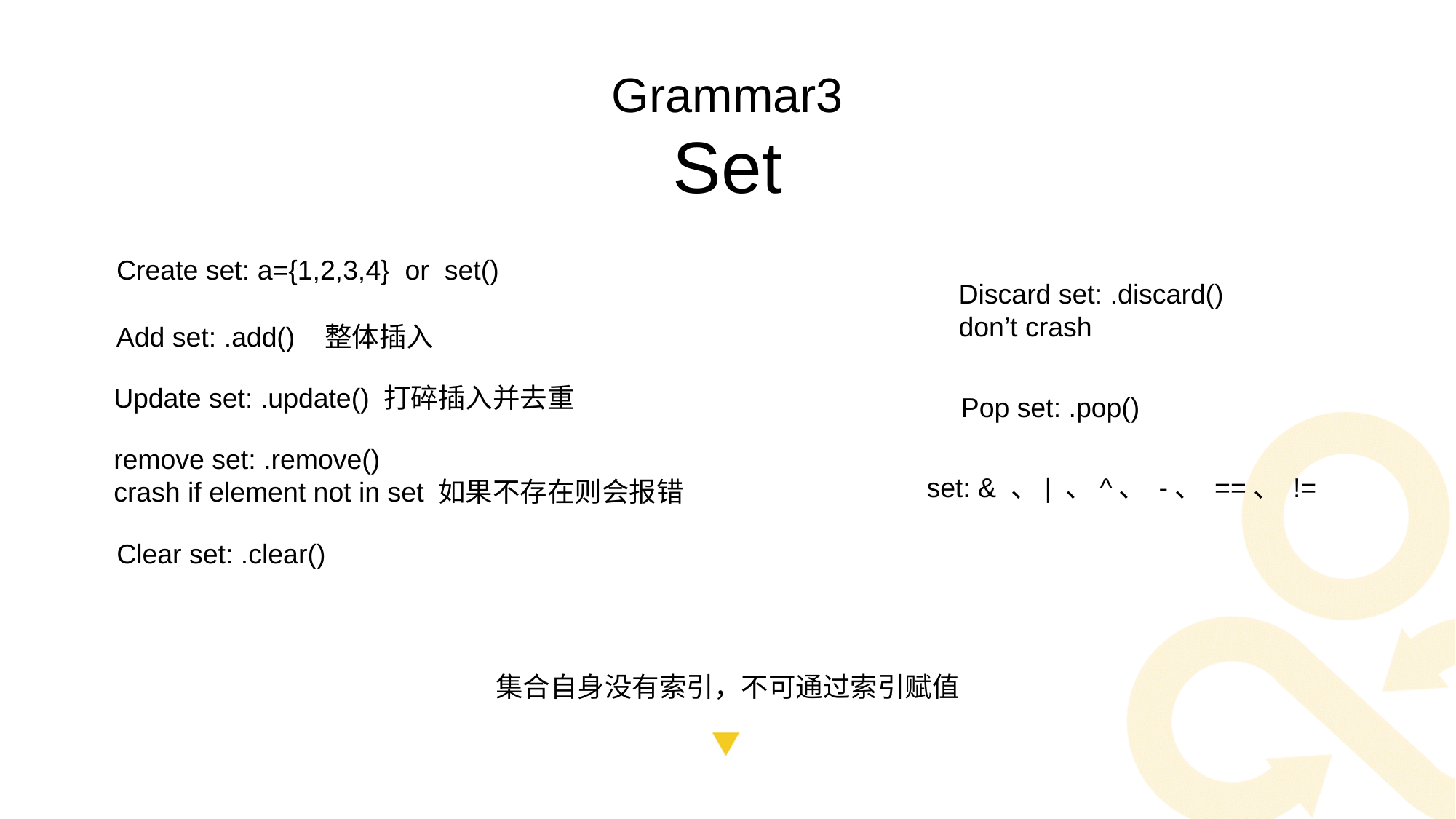

# Grammar3
Set
Create set: a={1,2,3,4}  or  set()
Discard set: .discard()
don’t crash
Add set: .add()   整体插入
Update set: .update() 打碎插入并去重
Pop set: .pop()
remove set: .remove()
crash if element not in set 如果不存在则会报错
set: & 、| 、^、 -、 ==、 !=
Clear set: .clear()
集合自身没有索引，不可通过索引赋值